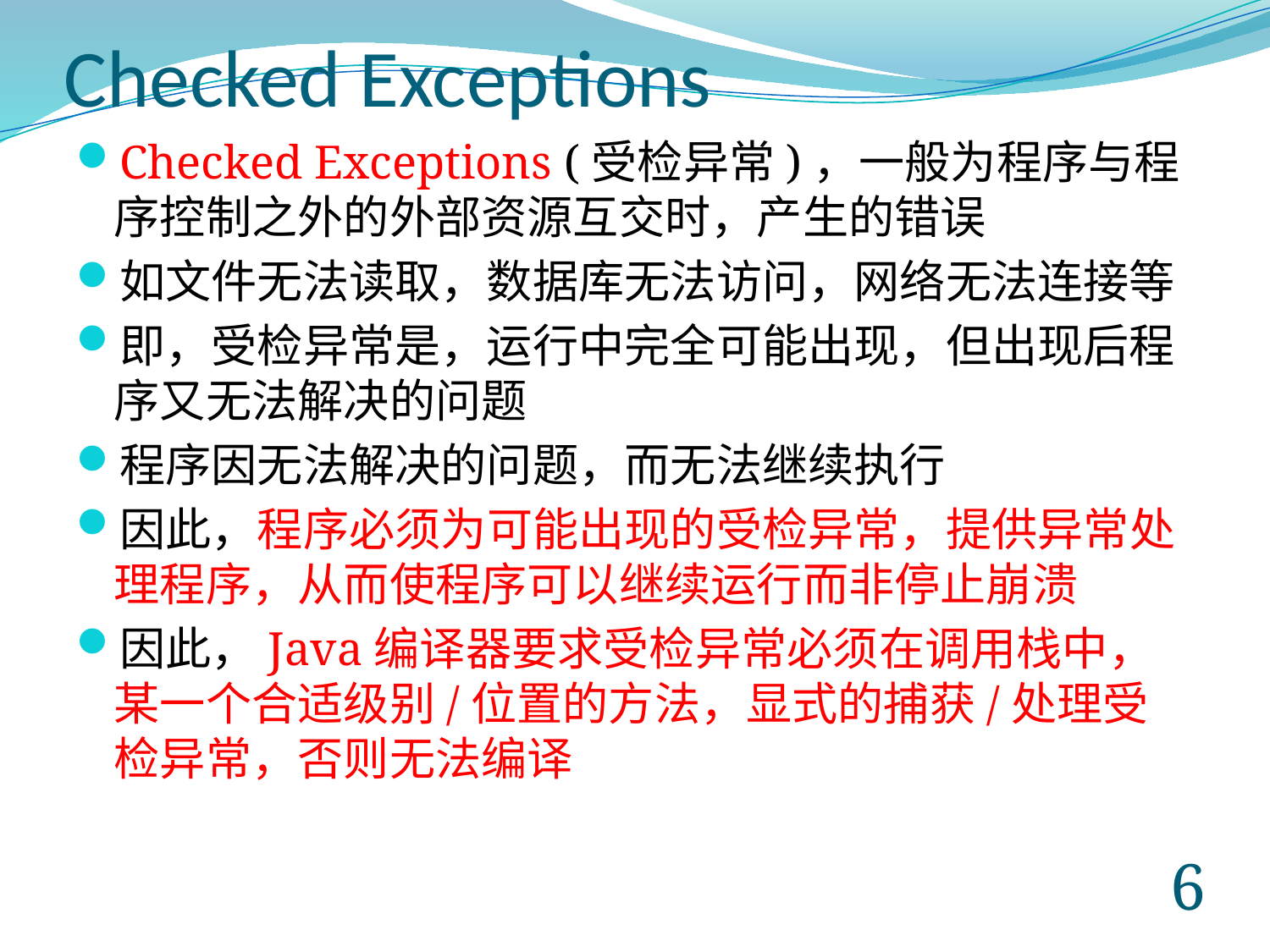

# Checked Exceptions
Checked Exceptions (受检异常)，一般为程序与程序控制之外的外部资源互交时，产生的错误
如文件无法读取，数据库无法访问，网络无法连接等
即，受检异常是，运行中完全可能出现，但出现后程序又无法解决的问题
程序因无法解决的问题，而无法继续执行
因此，程序必须为可能出现的受检异常，提供异常处理程序，从而使程序可以继续运行而非停止崩溃
因此，Java编译器要求受检异常必须在调用栈中，某一个合适级别/位置的方法，显式的捕获/处理受检异常，否则无法编译

6